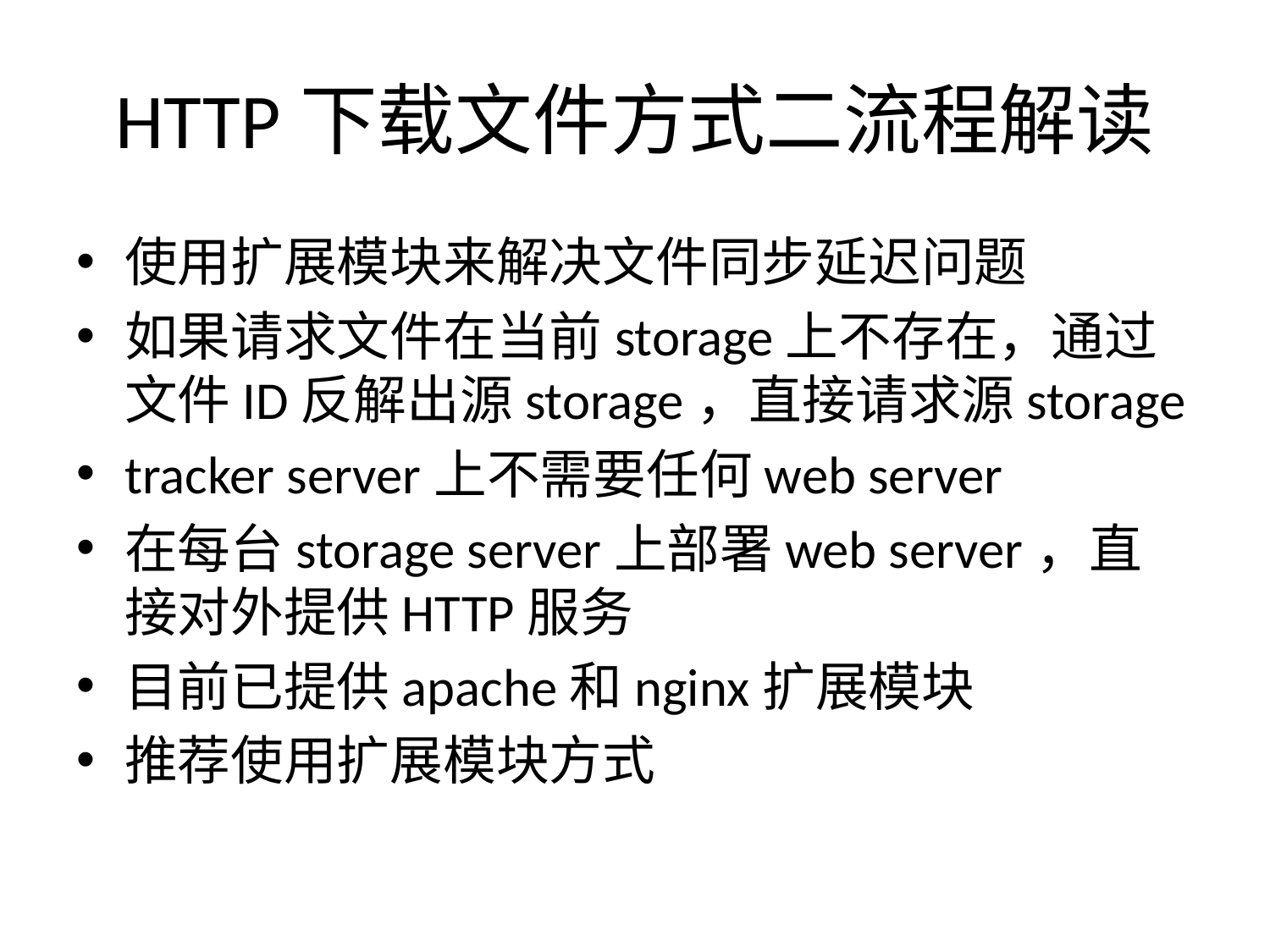

# HTTP下载文件方式二流程解读
使用扩展模块来解决文件同步延迟问题
如果请求文件在当前storage上不存在，通过文件ID反解出源storage，直接请求源storage
tracker server上不需要任何web server
在每台storage server上部署web server，直接对外提供HTTP服务
目前已提供apache和nginx扩展模块
推荐使用扩展模块方式